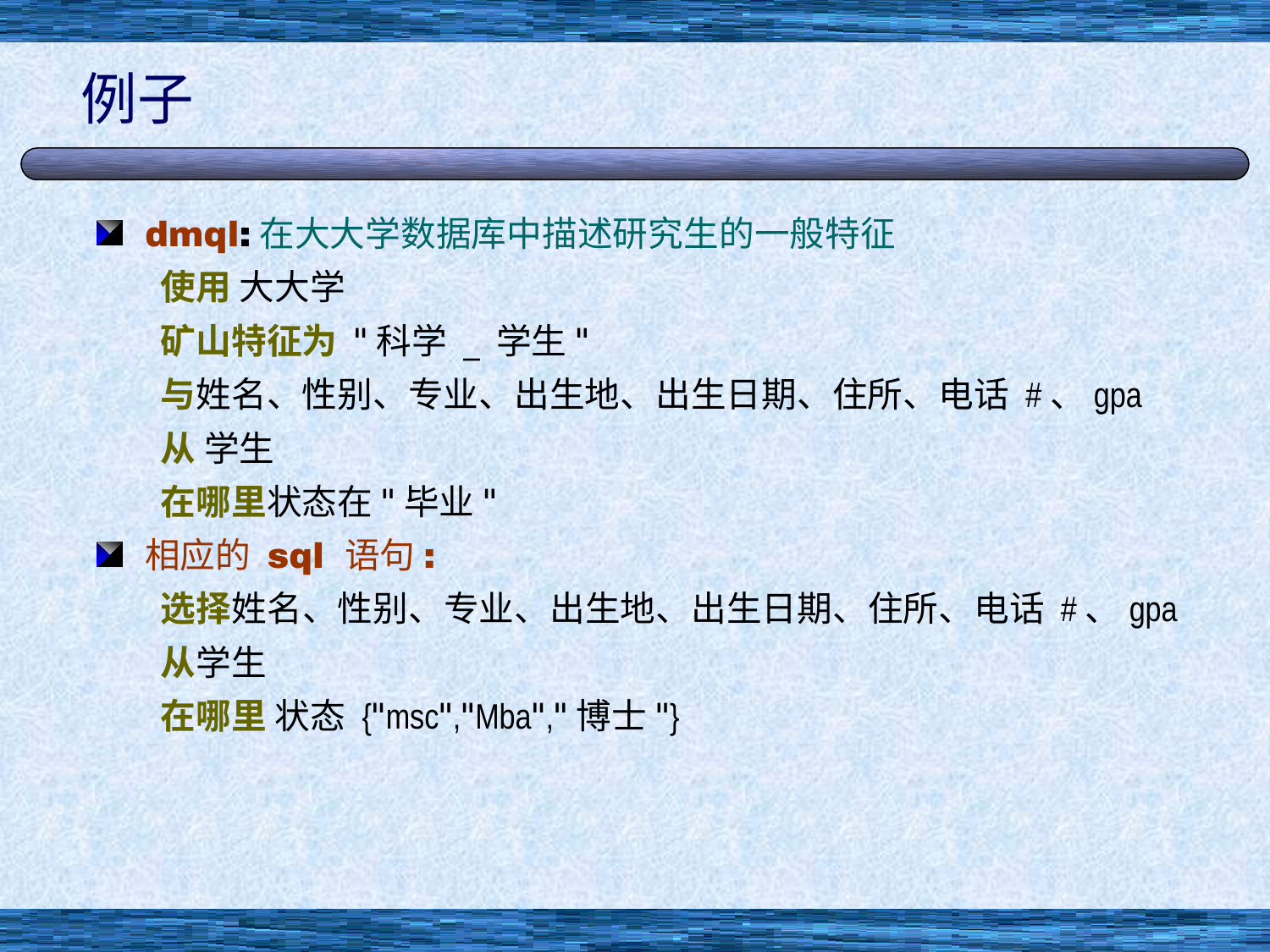

# 例子
dmql:在大大学数据库中描述研究生的一般特征
使用 大大学
矿山特征为 "科学 _ 学生"
与姓名、性别、专业、出生地、出生日期、住所、电话 #、gpa
从 学生
在哪里状态在"毕业"
相应的 sql 语句:
选择姓名、性别、专业、出生地、出生日期、住所、电话 #、gpa
从学生
在哪里 状态 {"msc","Mba","博士"}